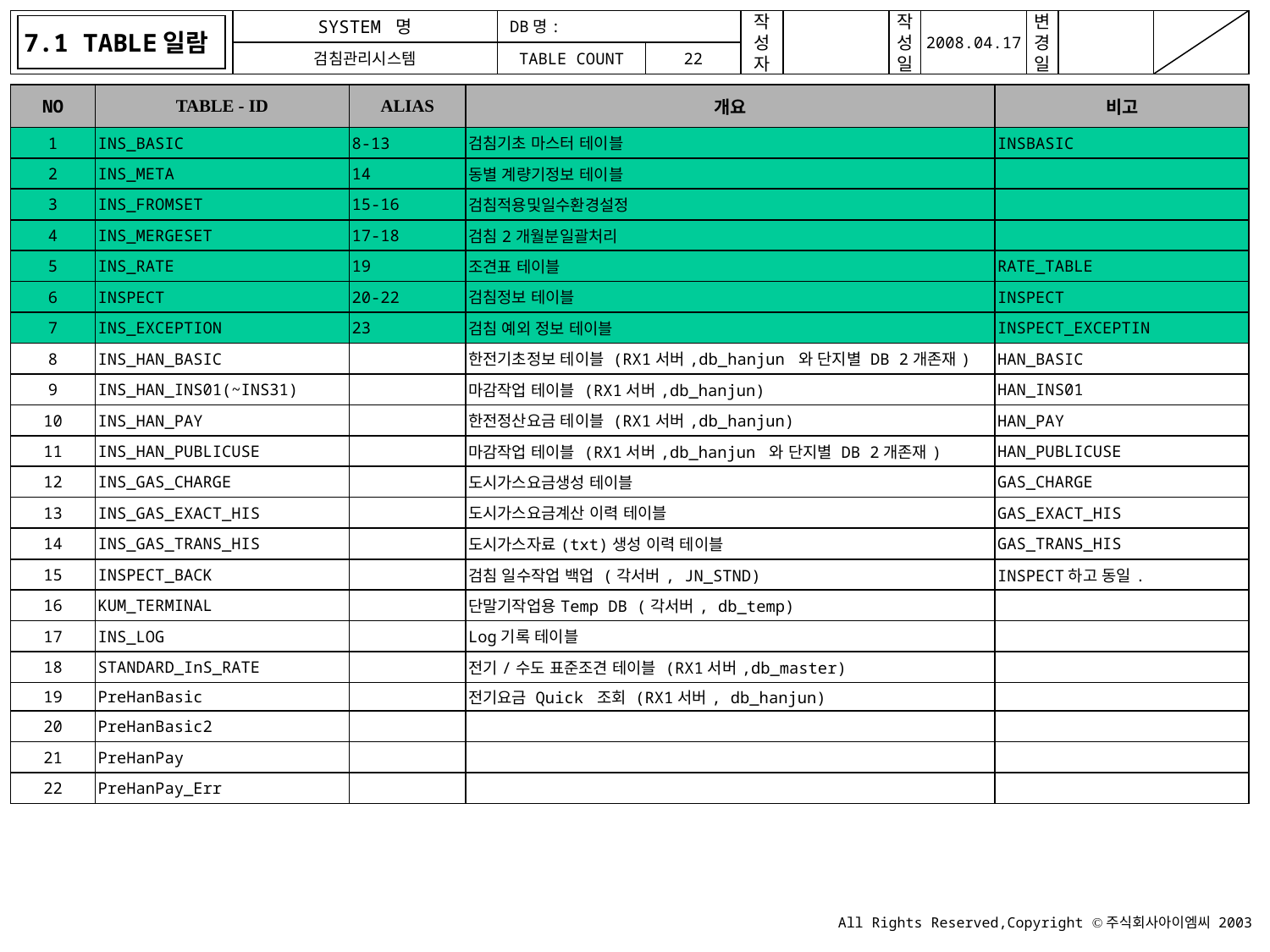

7.1 TABLE일람
DB명:

TABLE COUNT

22
| NO | TABLE - ID | ALIAS | 개요 | 비고 |
| --- | --- | --- | --- | --- |
| 1 | INS\_BASIC | 8-13 | 검침기초 마스터 테이블 | INSBASIC |
| 2 | INS\_META | 14 | 동별 계량기정보 테이블 |  |
| 3 | INS\_FROMSET | 15-16 | 검침적용및일수환경설정 |  |
| 4 | INS\_MERGESET | 17-18 | 검침2개월분일괄처리 |  |
| 5 | INS\_RATE | 19 | 조견표 테이블 | RATE\_TABLE |
| 6 | INSPECT | 20-22 | 검침정보 테이블 | INSPECT |
| 7 | INS\_EXCEPTION | 23 | 검침 예외 정보 테이블 | INSPECT\_EXCEPTIN |
| 8 | INS\_HAN\_BASIC |  | 한전기초정보 테이블 (RX1서버,db\_hanjun 와 단지별 DB 2개존재) | HAN\_BASIC |
| 9 | INS\_HAN\_INS01(~INS31) |  | 마감작업 테이블 (RX1서버,db\_hanjun) | HAN\_INS01 |
| 10 | INS\_HAN\_PAY |  | 한전정산요금 테이블 (RX1서버,db\_hanjun) | HAN\_PAY |
| 11 | INS\_HAN\_PUBLICUSE |  | 마감작업 테이블 (RX1서버,db\_hanjun 와 단지별 DB 2개존재) | HAN\_PUBLICUSE |
| 12 | INS\_GAS\_CHARGE |  | 도시가스요금생성 테이블 | GAS\_CHARGE |
| 13 | INS\_GAS\_EXACT\_HIS |  | 도시가스요금계산 이력 테이블 | GAS\_EXACT\_HIS |
| 14 | INS\_GAS\_TRANS\_HIS |  | 도시가스자료(txt)생성 이력 테이블 | GAS\_TRANS\_HIS |
| 15 | INSPECT\_BACK |  | 검침 일수작업 백업 (각서버, JN\_STND) | INSPECT하고 동일. |
| 16 | KUM\_TERMINAL |  | 단말기작업용Temp DB (각서버, db\_temp) |  |
| 17 | INS\_LOG |  | Log기록 테이블 |  |
| 18 | STANDARD\_InS\_RATE |  | 전기/수도 표준조견 테이블 (RX1서버,db\_master) |  |
| 19 | PreHanBasic |  | 전기요금 Quick 조회 (RX1서버, db\_hanjun) |  |
| 20 | PreHanBasic2 |  |  |  |
| 21 | PreHanPay |  |  |  |
| 22 | PreHanPay\_Err |  |  |  |